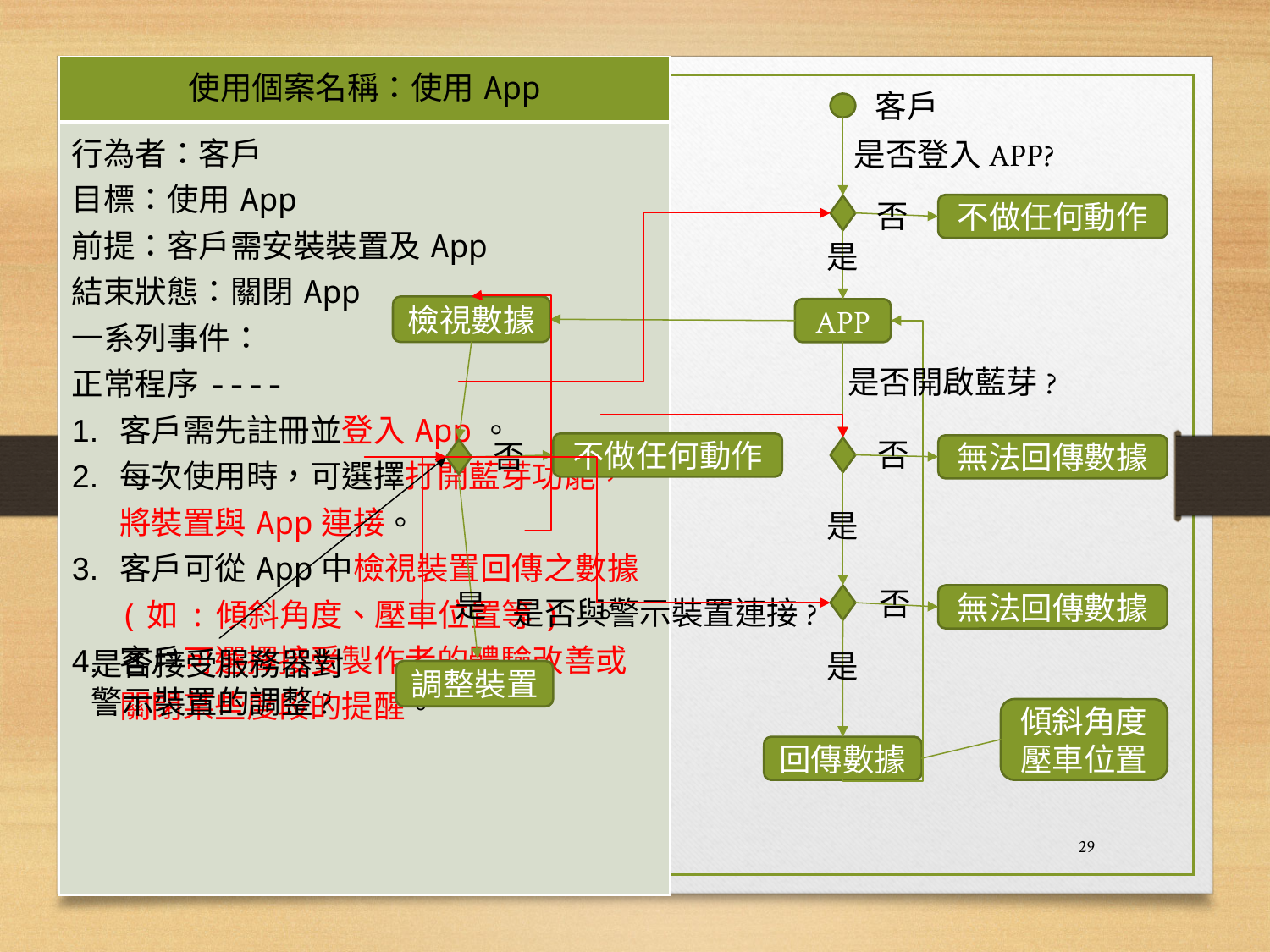

| 使用個案名稱：使用App |
| --- |
| 行為者：客戶 目標：使用App 前提：客戶需安裝裝置及App 結束狀態：關閉App 一系列事件： 正常程序---- 客戶需先註冊並登入App。 每次使用時，可選擇打開藍芽功能，將裝置與App連接。 客戶可從App中檢視裝置回傳之數據(如:傾斜角度、壓車位置等) 。 客戶可選擇接受製作者的體驗改善或關閉某些度段的提醒。 |
客戶

是否登入APP?
否
不做任何動作

是
檢視數據
APP
是否開啟藍芽?
否
否
不做任何動作
無法回傳數據

是
否
是

無法回傳數據
是否與警示裝置連接?
是否接受服務器對警示裝置的調整?
是
調整裝置
傾斜角度壓車位置
回傳數據
29